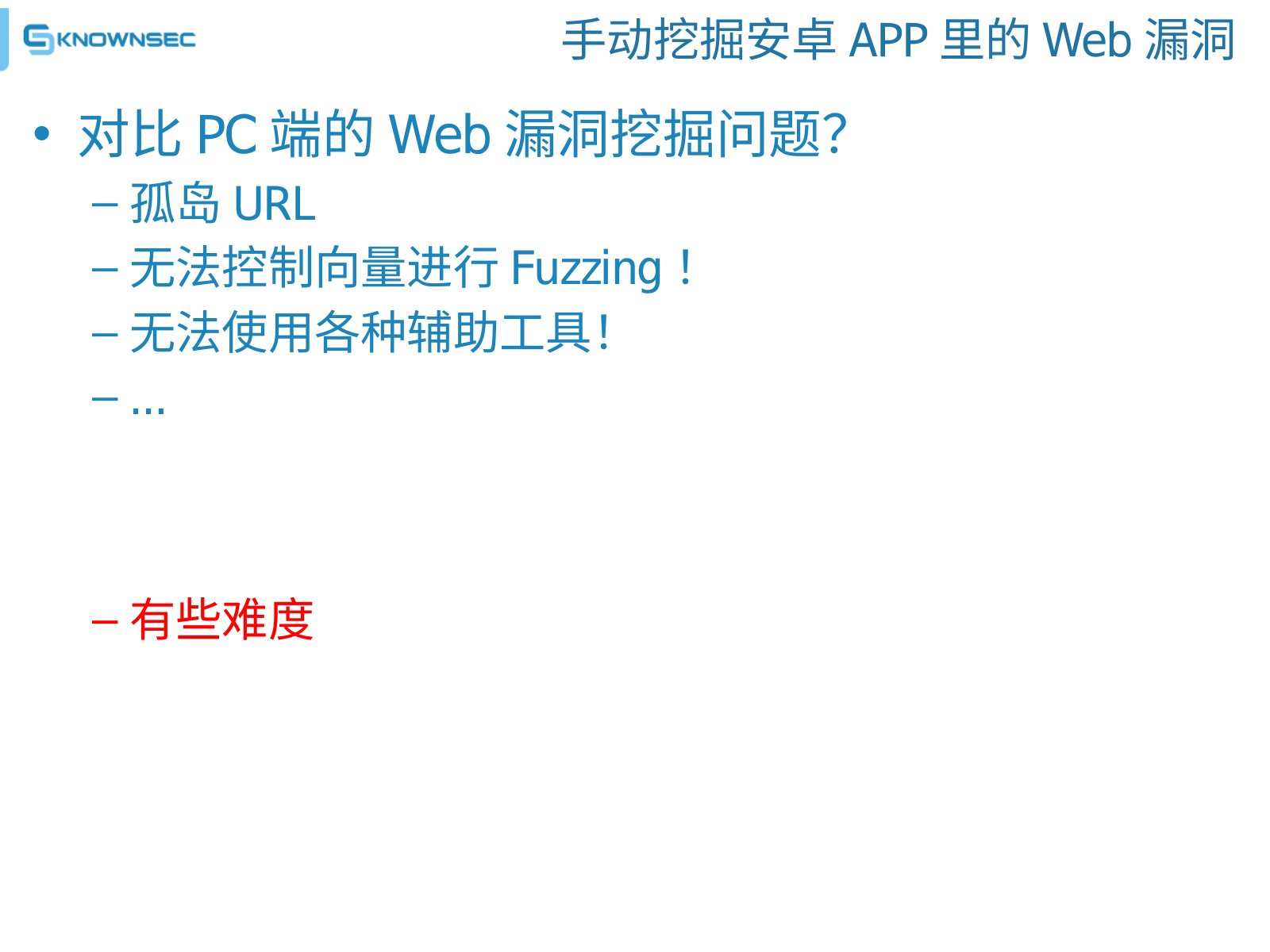

# 手动挖掘安卓APP里的Web漏洞
对比PC端的Web漏洞挖掘问题？
孤岛URL
无法控制向量进行Fuzzing！
无法使用各种辅助工具！
…

有些难度